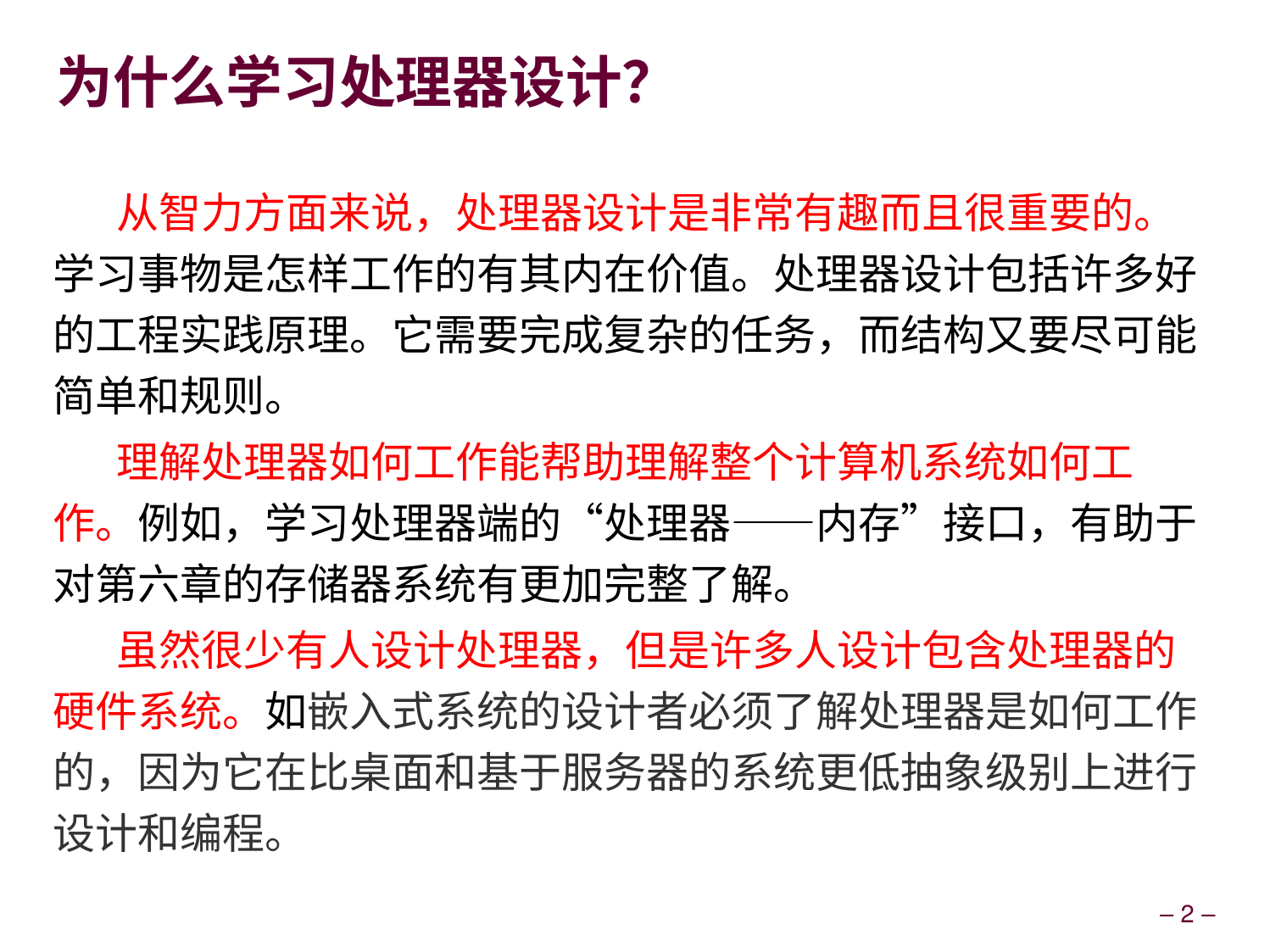

# 为什么学习处理器设计？
从智力方面来说，处理器设计是非常有趣而且很重要的。学习事物是怎样工作的有其内在价值。处理器设计包括许多好的工程实践原理。它需要完成复杂的任务，而结构又要尽可能简单和规则。
理解处理器如何工作能帮助理解整个计算机系统如何工作。例如，学习处理器端的“处理器——内存”接口，有助于对第六章的存储器系统有更加完整了解。
虽然很少有人设计处理器，但是许多人设计包含处理器的硬件系统。如嵌入式系统的设计者必须了解处理器是如何工作的，因为它在比桌面和基于服务器的系统更低抽象级别上进行设计和编程。